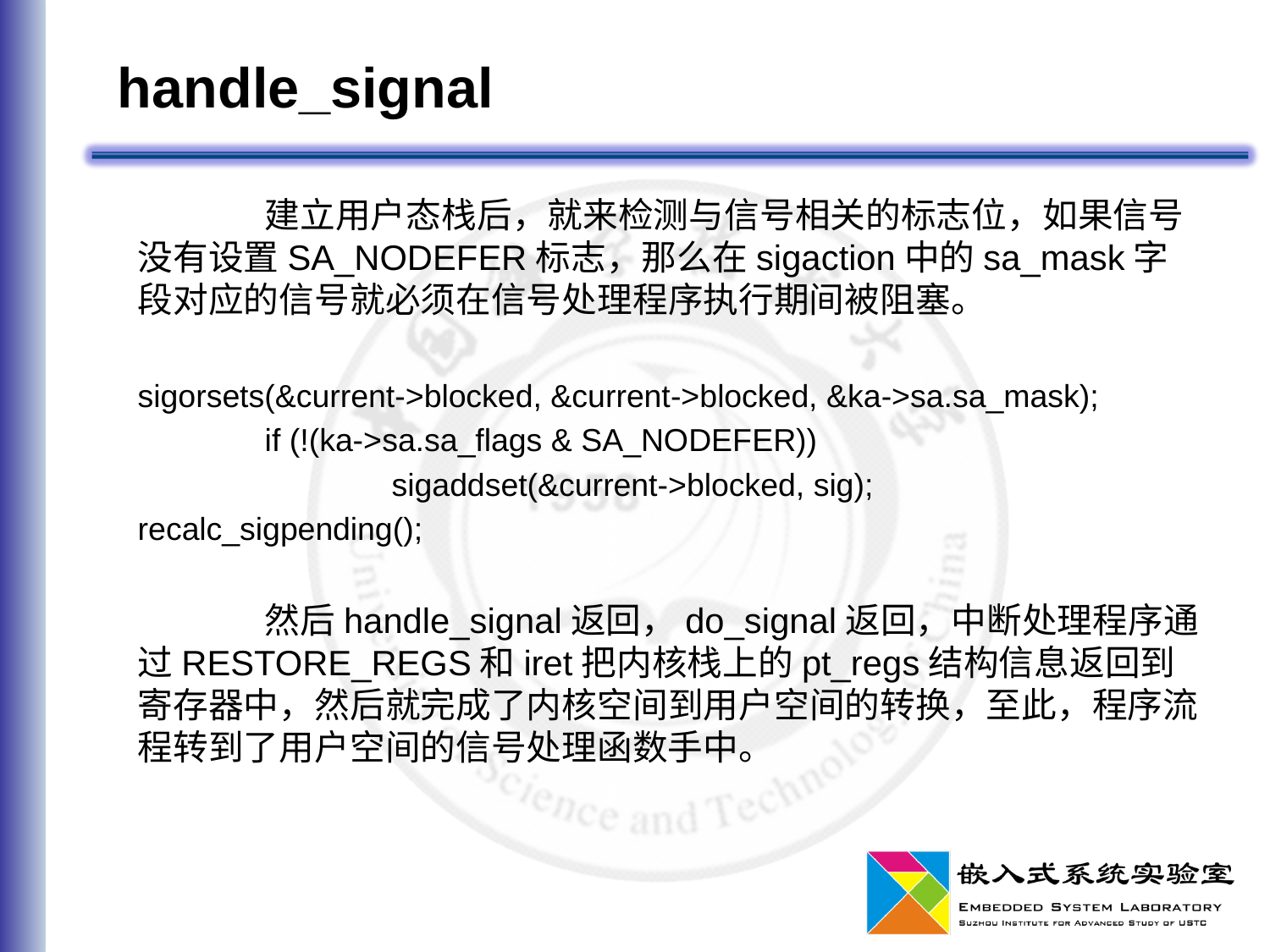

# handle_signal
	建立用户态栈后，就来检测与信号相关的标志位，如果信号没有设置SA_NODEFER标志，那么在sigaction中的sa_mask字段对应的信号就必须在信号处理程序执行期间被阻塞。

sigorsets(&current->blocked, &current->blocked, &ka->sa.sa_mask);
	if (!(ka->sa.sa_flags & SA_NODEFER))
		sigaddset(&current->blocked, sig);
recalc_sigpending();

	然后handle_signal返回，do_signal返回，中断处理程序通过RESTORE_REGS和iret把内核栈上的pt_regs结构信息返回到寄存器中，然后就完成了内核空间到用户空间的转换，至此，程序流程转到了用户空间的信号处理函数手中。